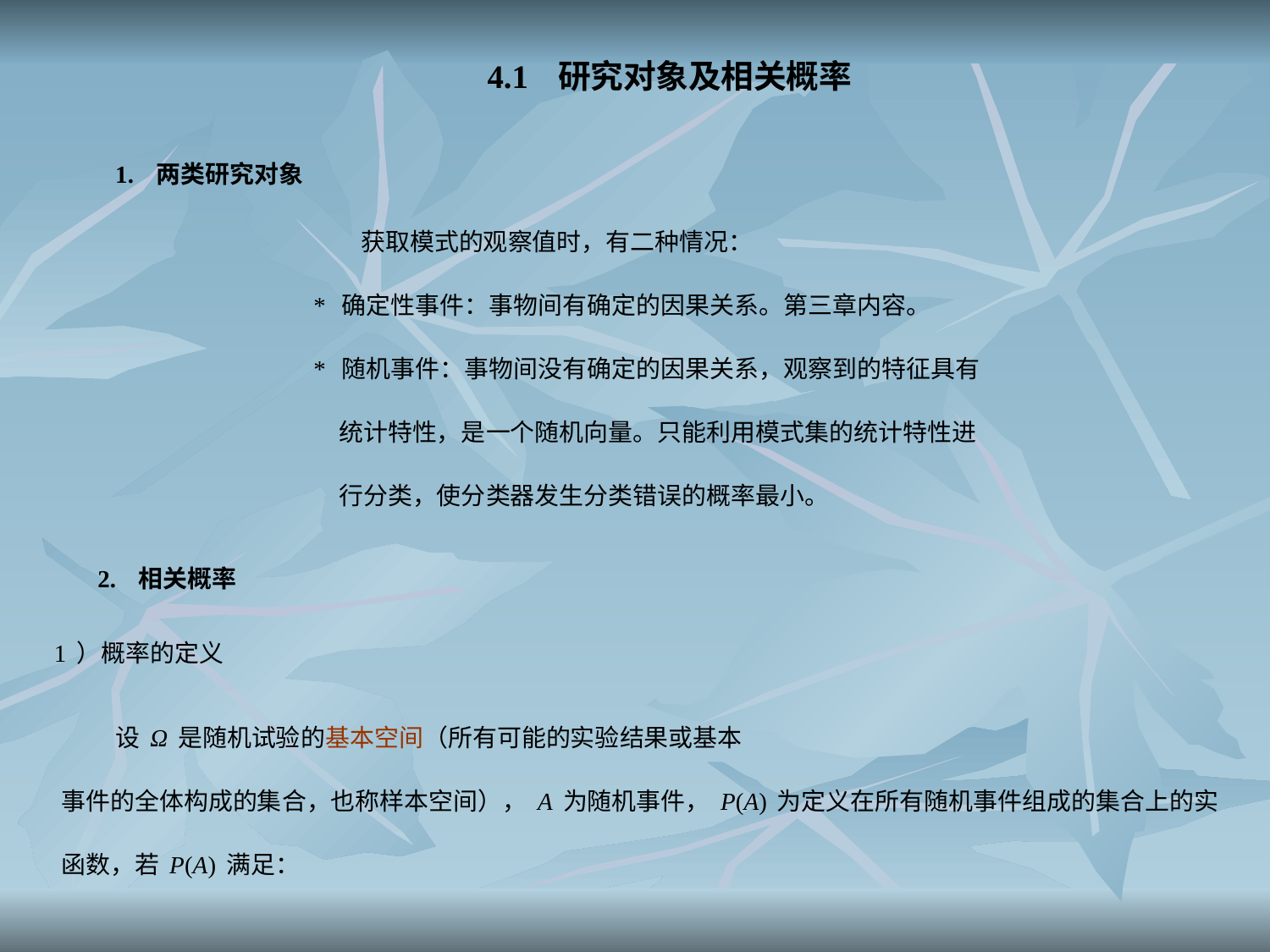

4.1  研究对象及相关概率
1.  两类研究对象
         获取模式的观察值时，有二种情况：
  * 确定性事件：事物间有确定的因果关系。第三章内容。
  * 随机事件：事物间没有确定的因果关系，观察到的特征具有
     统计特性，是一个随机向量。只能利用模式集的统计特性进
     行分类，使分类器发生分类错误的概率最小。
2.  相关概率
1）概率的定义
        设Ω是随机试验的基本空间（所有可能的实验结果或基本
事件的全体构成的集合，也称样本空间），A为随机事件，P(A)为定义在所有随机事件组成的集合上的实函数，若P(A)满足：